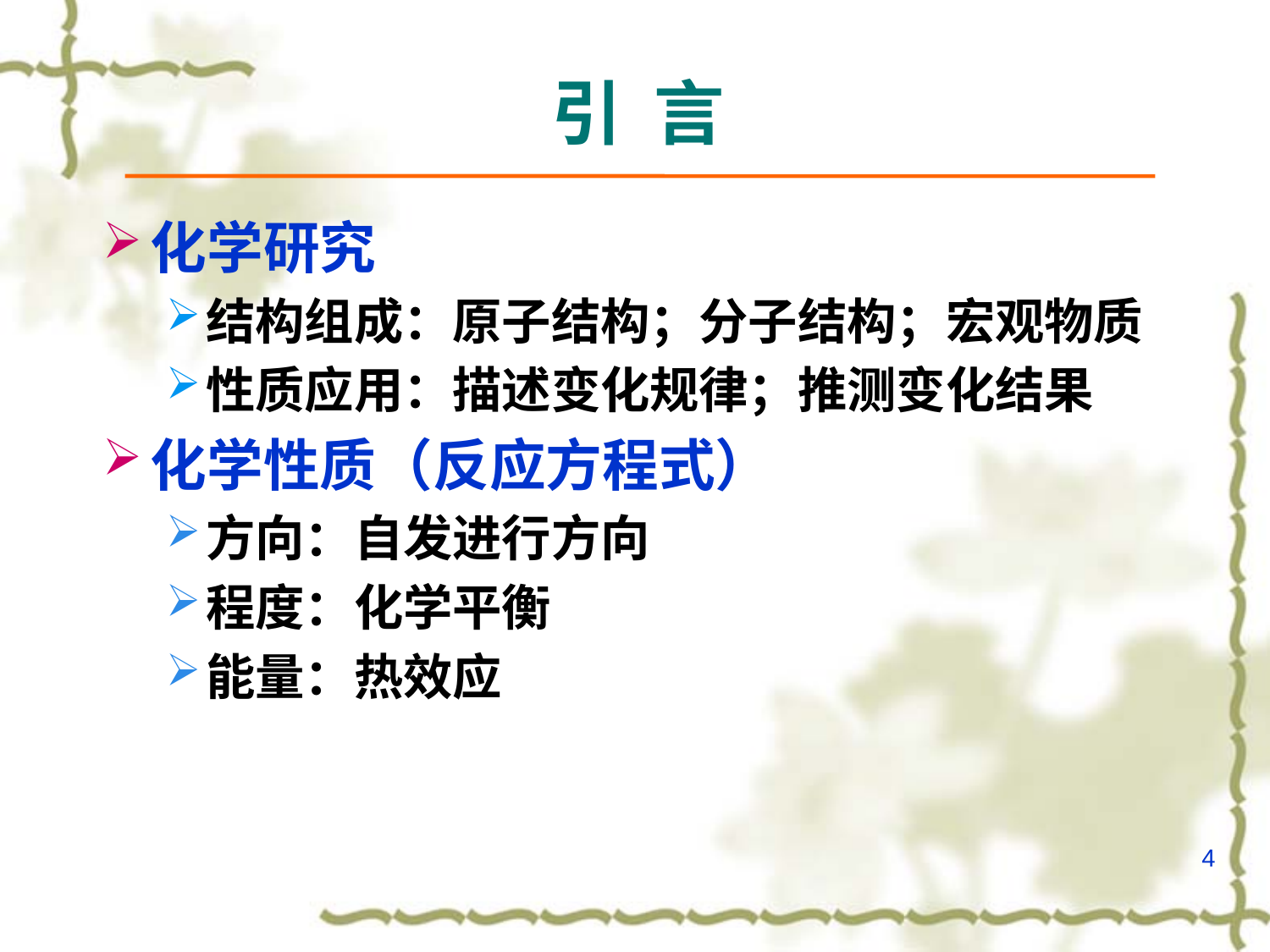

# 引  言

化学研究
结构组成：原子结构；分子结构；宏观物质
性质应用：描述变化规律；推测变化结果
化学性质（反应方程式）
方向：自发进行方向
程度：化学平衡
能量：热效应

4